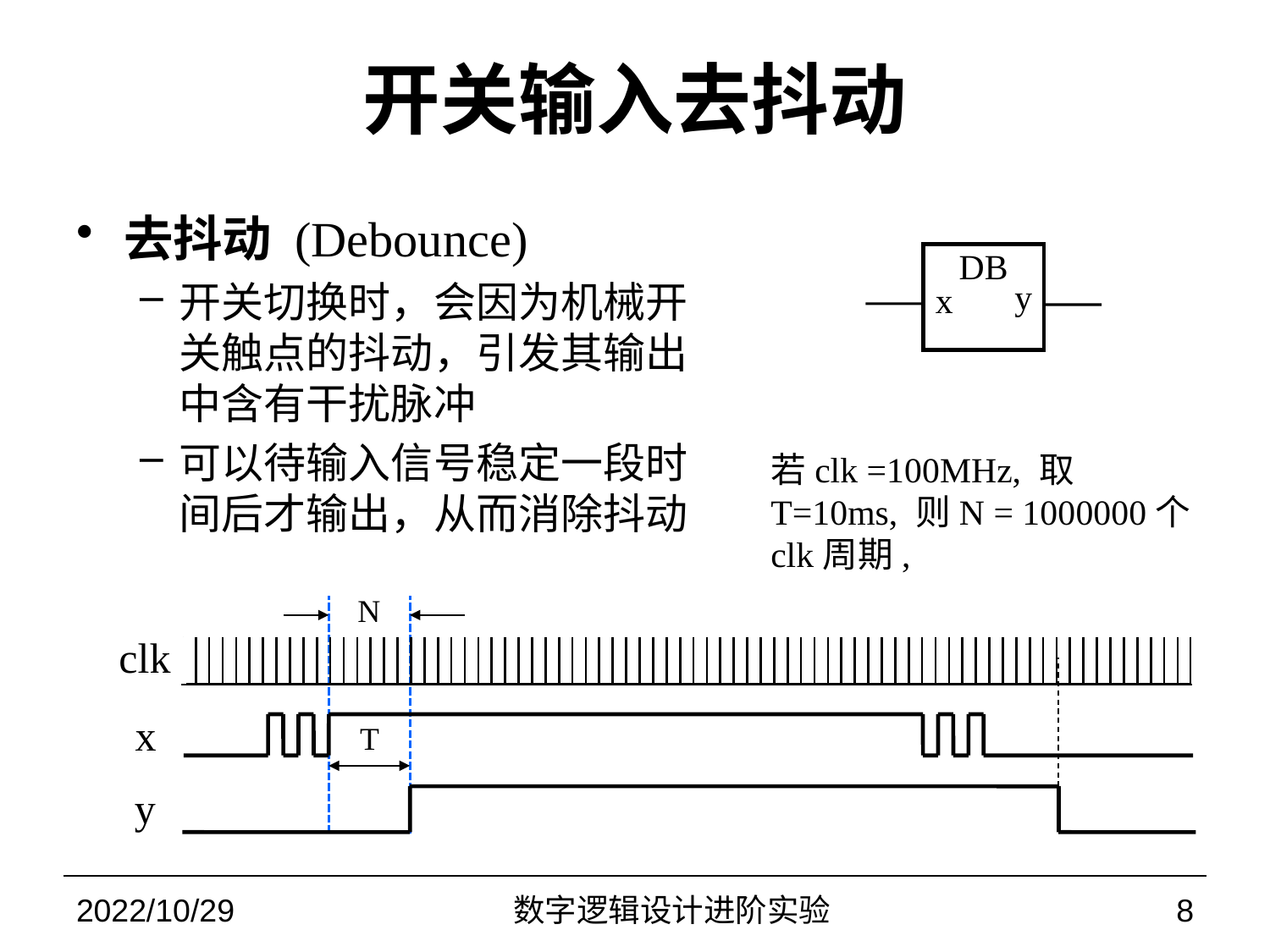

# 开关输入去抖动
去抖动 (Debounce)
开关切换时，会因为机械开关触点的抖动，引发其输出中含有干扰脉冲
可以待输入信号稳定一段时间后才输出，从而消除抖动
DB
y
x

若clk =100MHz, 取T=10ms, 则N = 1000000个clk周期,
N
clk
|  |  |  |  |  |  |  |  |  |  |  |  |  |  |  |  |  |  |  |  |  |  |  |  |  |  |  |  |  |  |  |  |  |  |  |  |  |  |  |  |  |  |  |  |  |  |  |  |  |  |  |  |  |  |  |  |  |  |  |  |  |  |  |  |  |  |  |  |  |  |  |  |  |  |  |
| --- | --- | --- | --- | --- | --- | --- | --- | --- | --- | --- | --- | --- | --- | --- | --- | --- | --- | --- | --- | --- | --- | --- | --- | --- | --- | --- | --- | --- | --- | --- | --- | --- | --- | --- | --- | --- | --- | --- | --- | --- | --- | --- | --- | --- | --- | --- | --- | --- | --- | --- | --- | --- | --- | --- | --- | --- | --- | --- | --- | --- | --- | --- | --- | --- | --- | --- | --- | --- | --- | --- | --- | --- | --- | --- |
x
T

y

2022/10/29
数字逻辑设计进阶实验
8